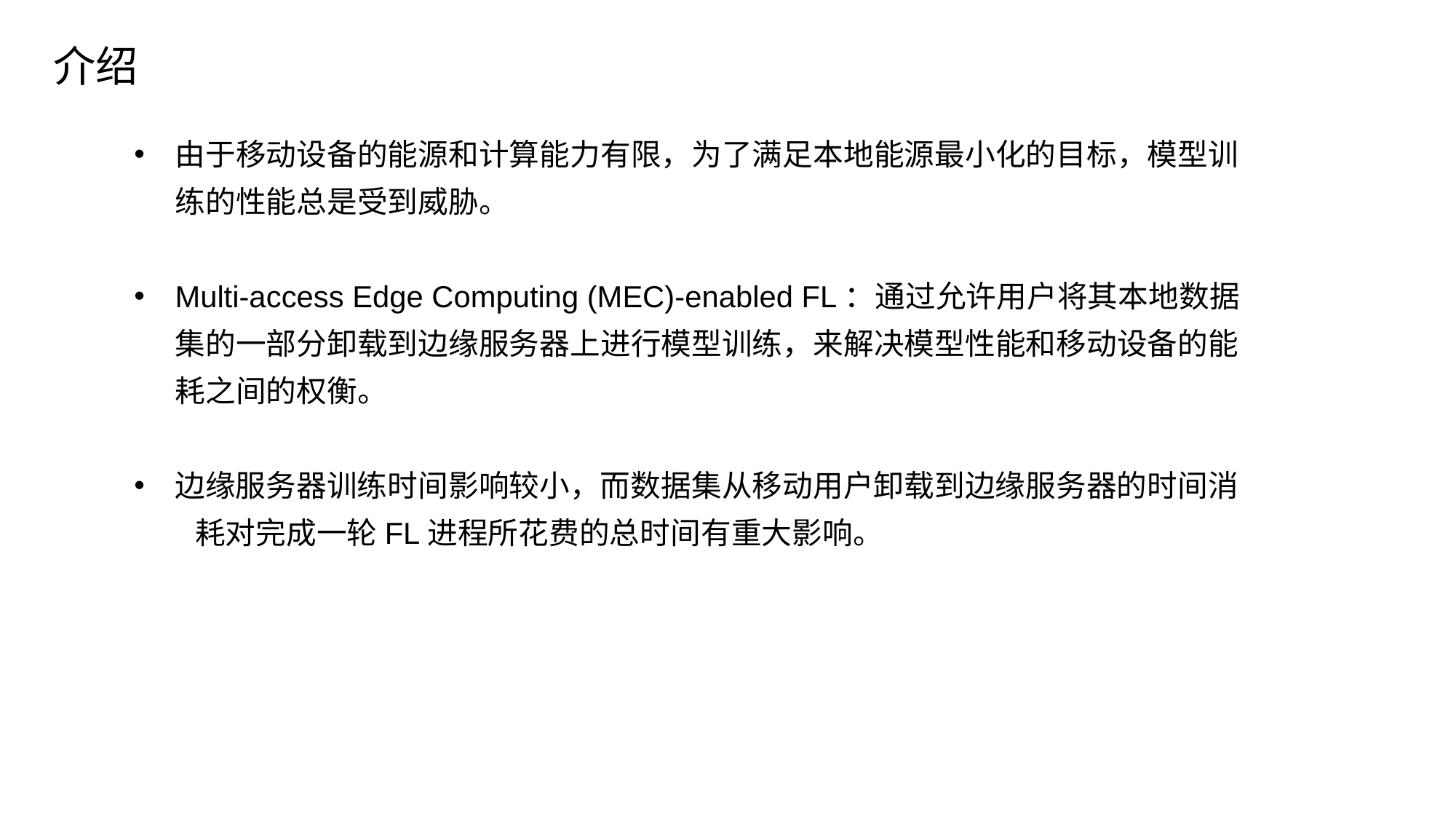

介绍
由于移动设备的能源和计算能力有限，为了满足本地能源最小化的目标，模型训练的性能总是受到威胁。

Multi-access Edge Computing (MEC)-enabled FL：通过允许用户将其本地数据集的一部分卸载到边缘服务器上进行模型训练，来解决模型性能和移动设备的能耗之间的权衡。

边缘服务器训练时间影响较小，而数据集从移动用户卸载到边缘服务器的时间消     耗对完成一轮FL进程所花费的总时间有重大影响。